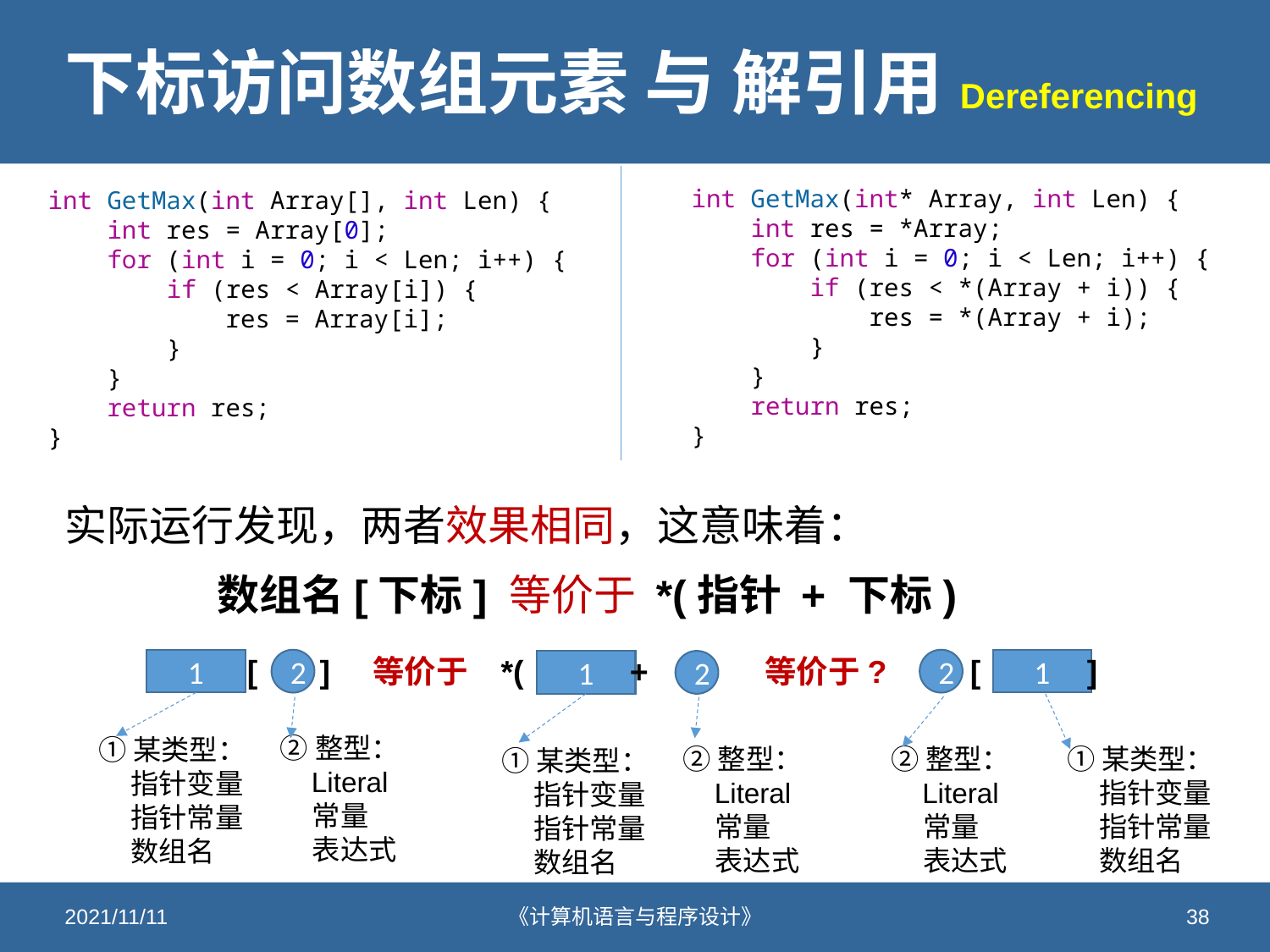

# 下标访问数组元素 与 解引用Dereferencing
int GetMax(int* Array, int Len) {
    int res = *Array;
    for (int i = 0; i < Len; i++) {
        if (res < *(Array + i)) {
            res = *(Array + i);
        }
    }
    return res;
}
int GetMax(int Array[], int Len) {
    int res = Array[0];
    for (int i = 0; i < Len; i++) {
        if (res < Array[i]) {
            res = Array[i];
        }
    }
    return res;
}
实际运行发现，两者效果相同，这意味着：
数组名[下标] 等价于 *(指针 + 下标)
[       ]
1
2
等价于
*(            +      )
1
2
等价于?
[            ]
2
1
②整型：
    Literal
    常量
    表达式
①某类型：
    指针变量
    指针常量
    数组名
②整型：
    Literal
    常量
    表达式
①某类型：
    指针变量
    指针常量
    数组名
②整型：
    Literal
    常量
    表达式
①某类型：
    指针变量
    指针常量
    数组名
2021/11/11
《计算机语言与程序设计》
38